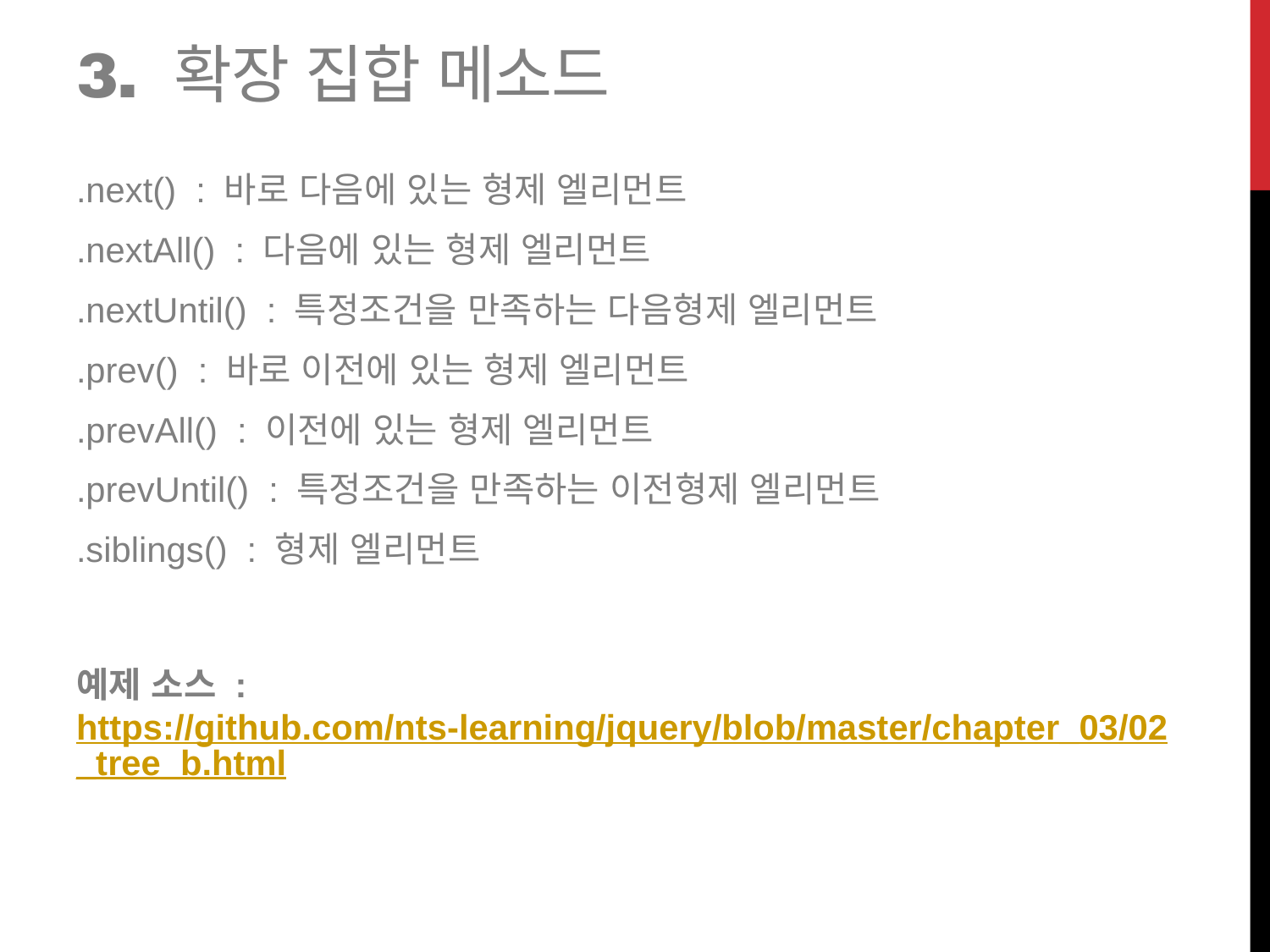

# 3. 확장 집합 메소드
.next()  : 바로 다음에 있는 형제 엘리먼트
.nextAll()  : 다음에 있는 형제 엘리먼트
.nextUntil()  : 특정조건을 만족하는 다음형제 엘리먼트
.prev()  : 바로 이전에 있는 형제 엘리먼트
.prevAll()  : 이전에 있는 형제 엘리먼트
.prevUntil()  : 특정조건을 만족하는 이전형제 엘리먼트
.siblings()  : 형제 엘리먼트
예제 소스 : https://github.com/nts-learning/jquery/blob/master/chapter_03/02_tree_b.html